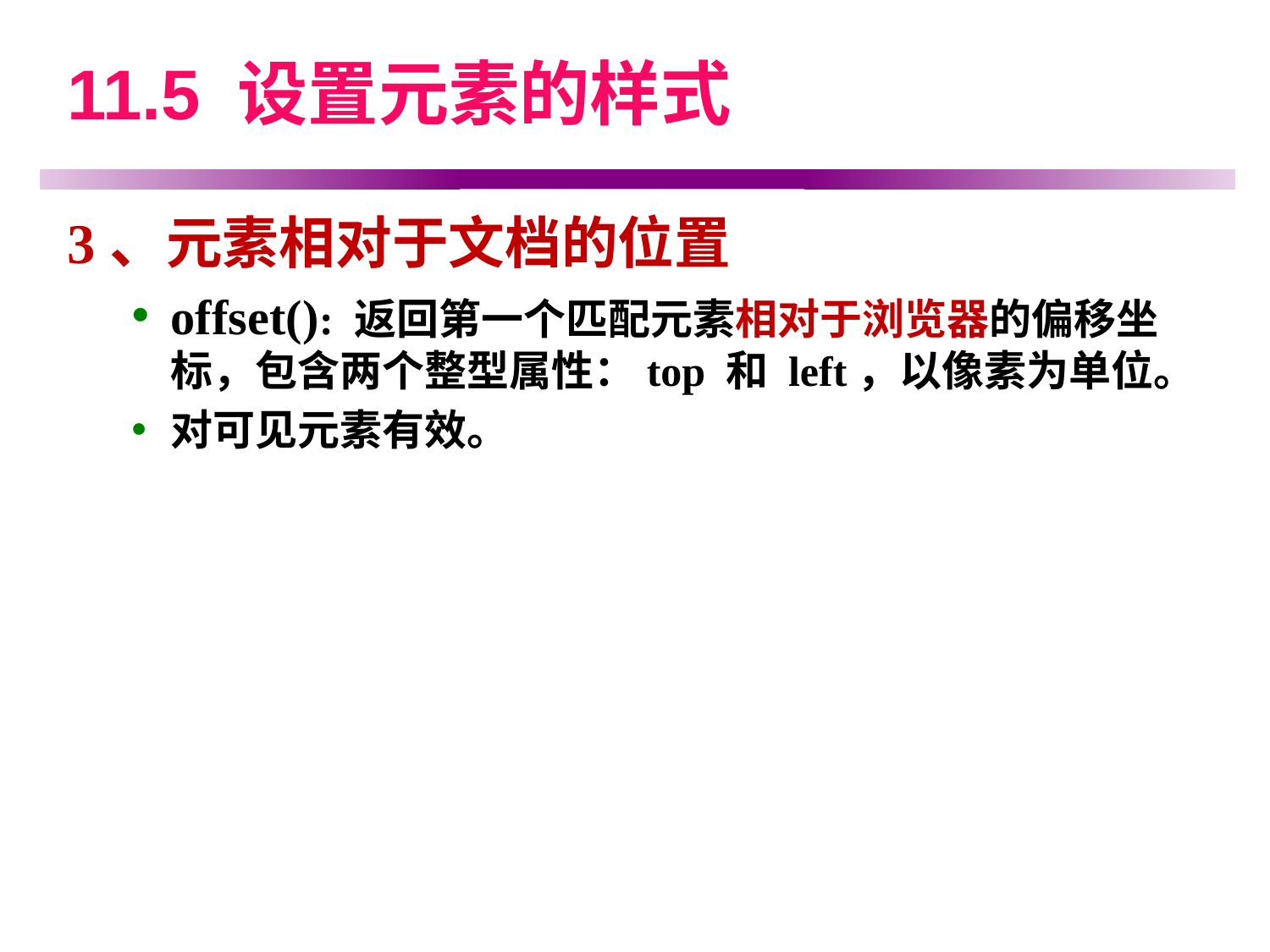

# 11.5 设置元素的样式
3、元素相对于文档的位置
offset(): 返回第一个匹配元素相对于浏览器的偏移坐标，包含两个整型属性：top 和 left，以像素为单位。
对可见元素有效。